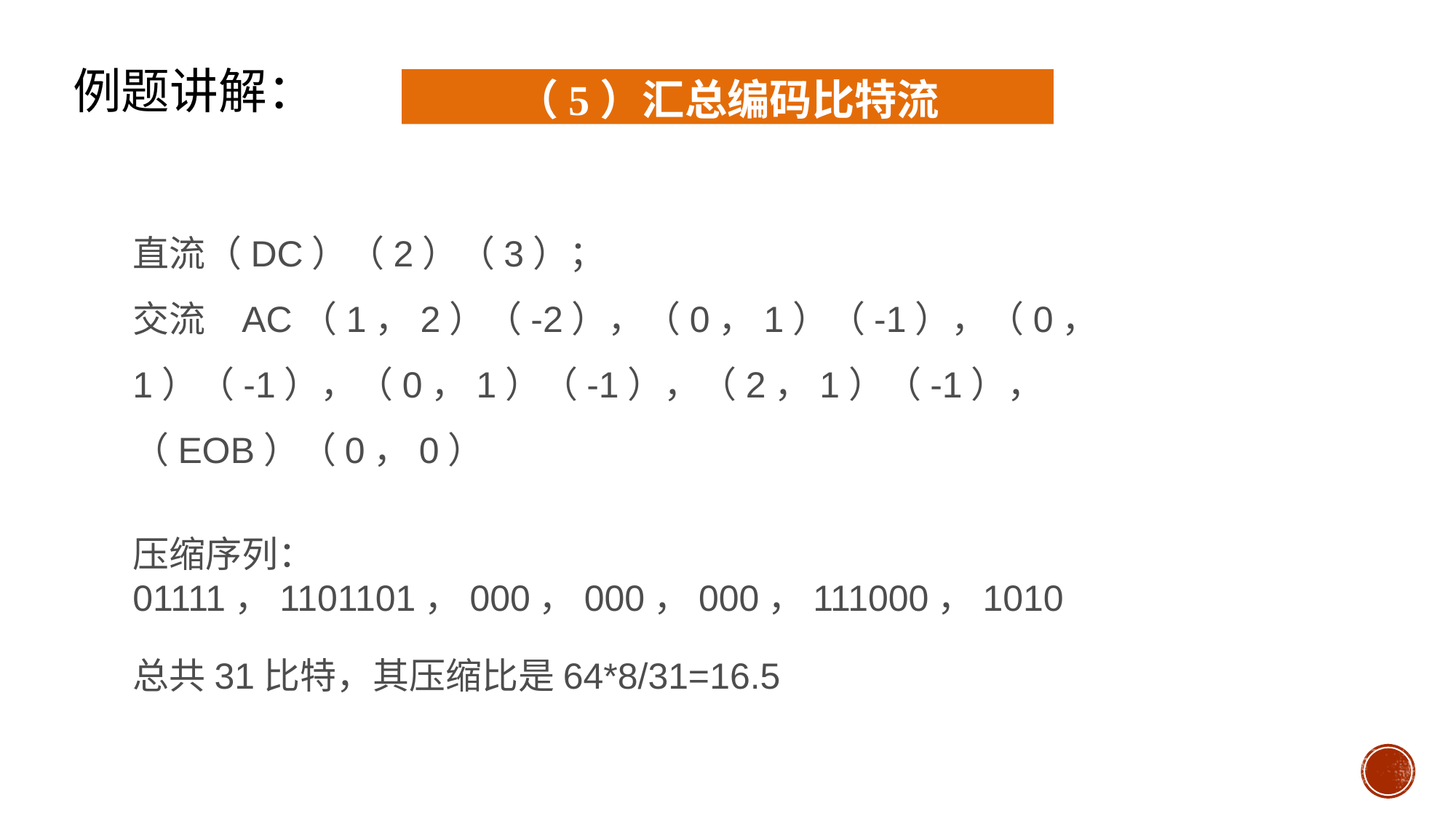

例题讲解：
（5）汇总编码比特流
直流（DC）（2）（3）；
交流	AC（1，2）（-2），（0，1）（-1），（0，1）（-1），（0，1）（-1），（2，1）（-1），
（EOB）（0，0）
压缩序列：01111，1101101，000，000，000，111000，1010
总共31比特，其压缩比是64*8/31=16.5